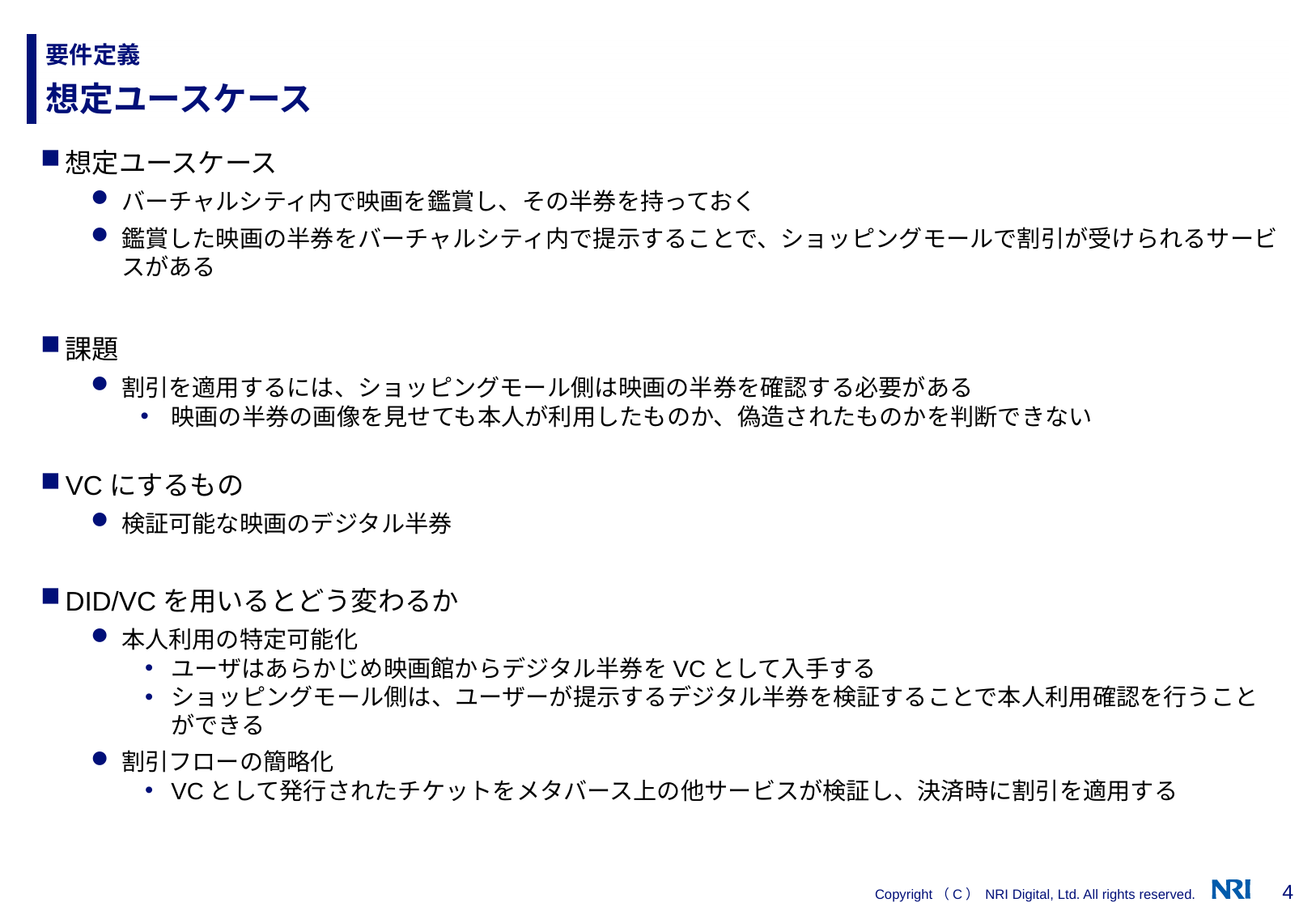

# 要件定義
想定ユースケース
想定ユースケース
バーチャルシティ内で映画を鑑賞し、その半券を持っておく
鑑賞した映画の半券をバーチャルシティ内で提示することで、ショッピングモールで割引が受けられるサービスがある

課題
割引を適用するには、ショッピングモール側は映画の半券を確認する必要がある
映画の半券の画像を見せても本人が利用したものか、偽造されたものかを判断できない

VCにするもの
検証可能な映画のデジタル半券

DID/VCを用いるとどう変わるか
本人利用の特定可能化
ユーザはあらかじめ映画館からデジタル半券をVCとして入手する
ショッピングモール側は、ユーザーが提示するデジタル半券を検証することで本人利用確認を行うことができる
割引フローの簡略化
VCとして発行されたチケットをメタバース上の他サービスが検証し、決済時に割引を適用する